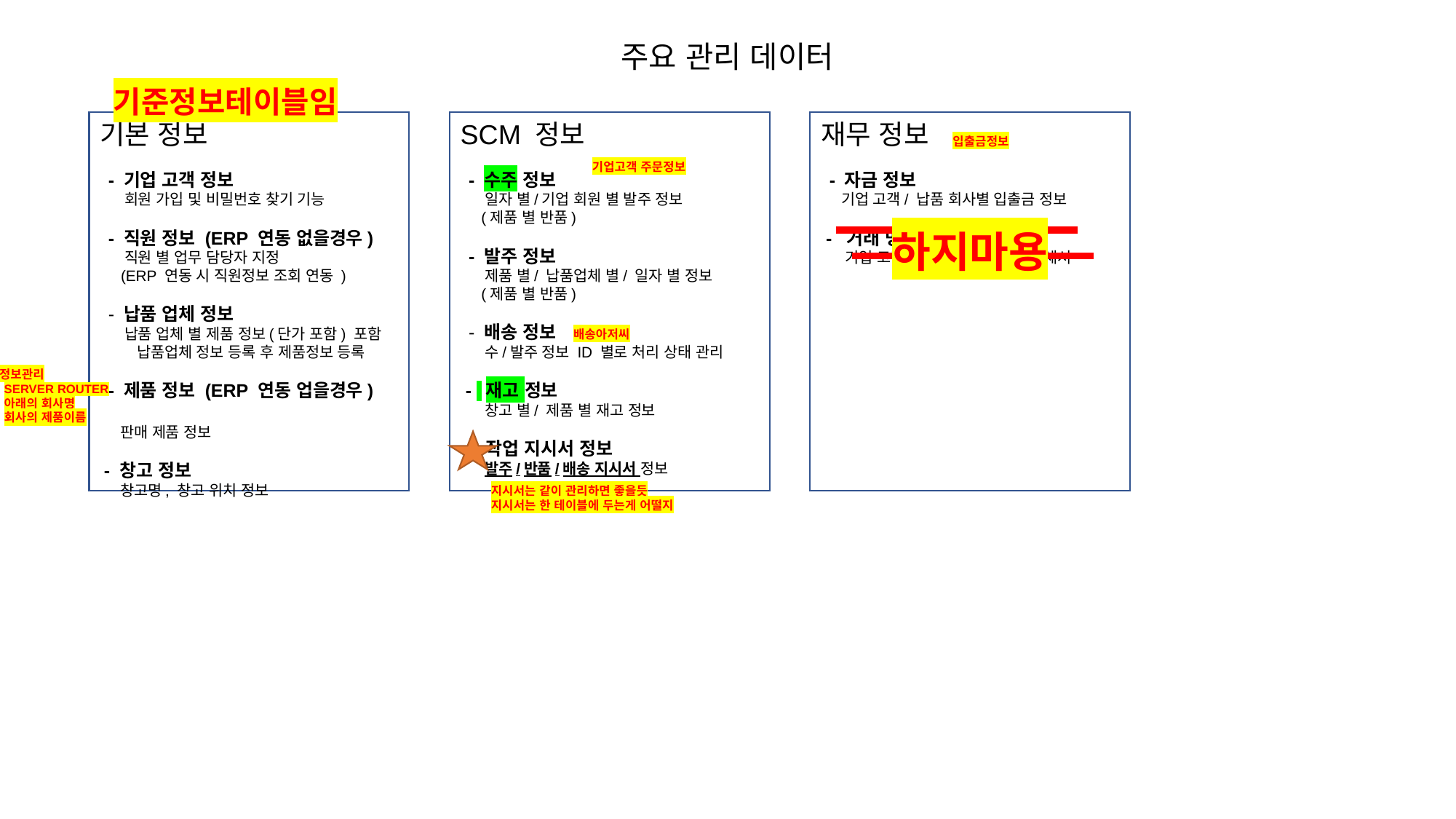

주요 관리 데이터
기준정보테이블임
기본 정보

  - 기업 고객 정보
     회원 가입 및 비밀번호 찾기 기능

  - 직원 정보 (ERP 연동 없을경우)
     직원 별 업무 담당자 지정
     (ERP 연동 시 직원정보 조회 연동 )

  - 납품 업체 정보
     납품 업체 별 제품 정보(단가 포함) 포함
        납품업체 정보 등록 후 제품정보 등록

  - 제품 정보 (ERP 연동 업을경우)
    판매 제품 정보

 - 창고 정보
    창고명, 창고 위치 정보
SCM 정보

  - 수주 정보
     일자 별/기업 회원 별 발주 정보
     (제품 별 반품)

  - 발주 정보
     제품 별/ 납품업체 별/ 일자 별 정보
     (제품 별 반품)

  - 배송 정보
     수/발주 정보 ID 별로 처리 상태 관리

 -  재고 정보
     창고 별/ 제품 별 재고 정보

 -  작업 지시서 정보
     발주/반품/배송 지시서 정보

재무 정보

  - 자금 정보
    기업 고객/ 납품 회사별 입출금 정보

 -  거래 명세서 정보
     기업 고객/납품 회사 별 거래 명세서

입출금정보
기업고객 주문정보
하지마용
배송아저씨
제품정보관리
SERVER ROUTER
아래의 회사명
회사의 제품이름

지시서는 같이 관리하면 좋을듯
지시서는 한 테이블에 두는게 어떨지